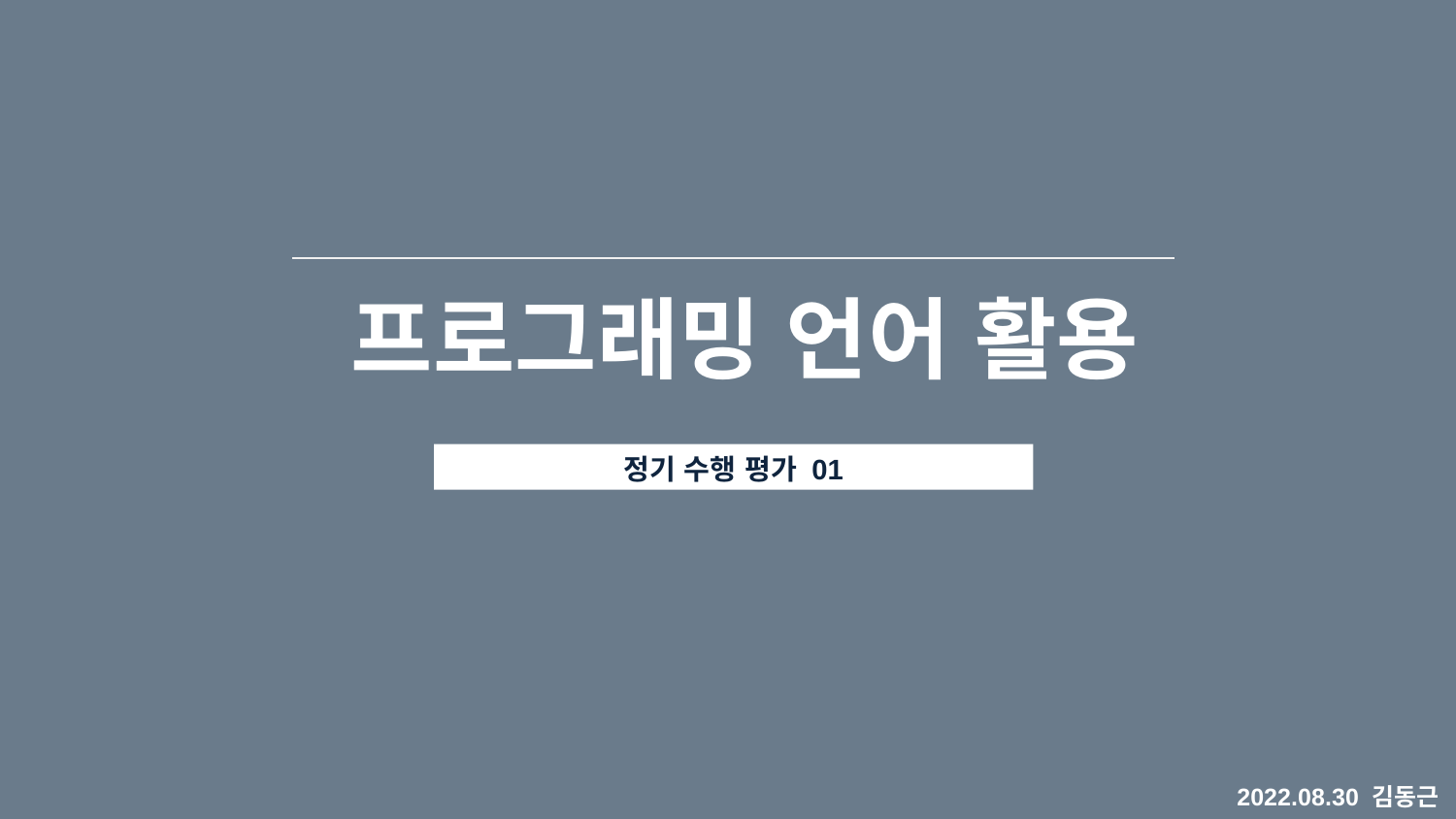

프로그래밍 언어 활용
정기 수행 평가 01
2022.08.30 김동근